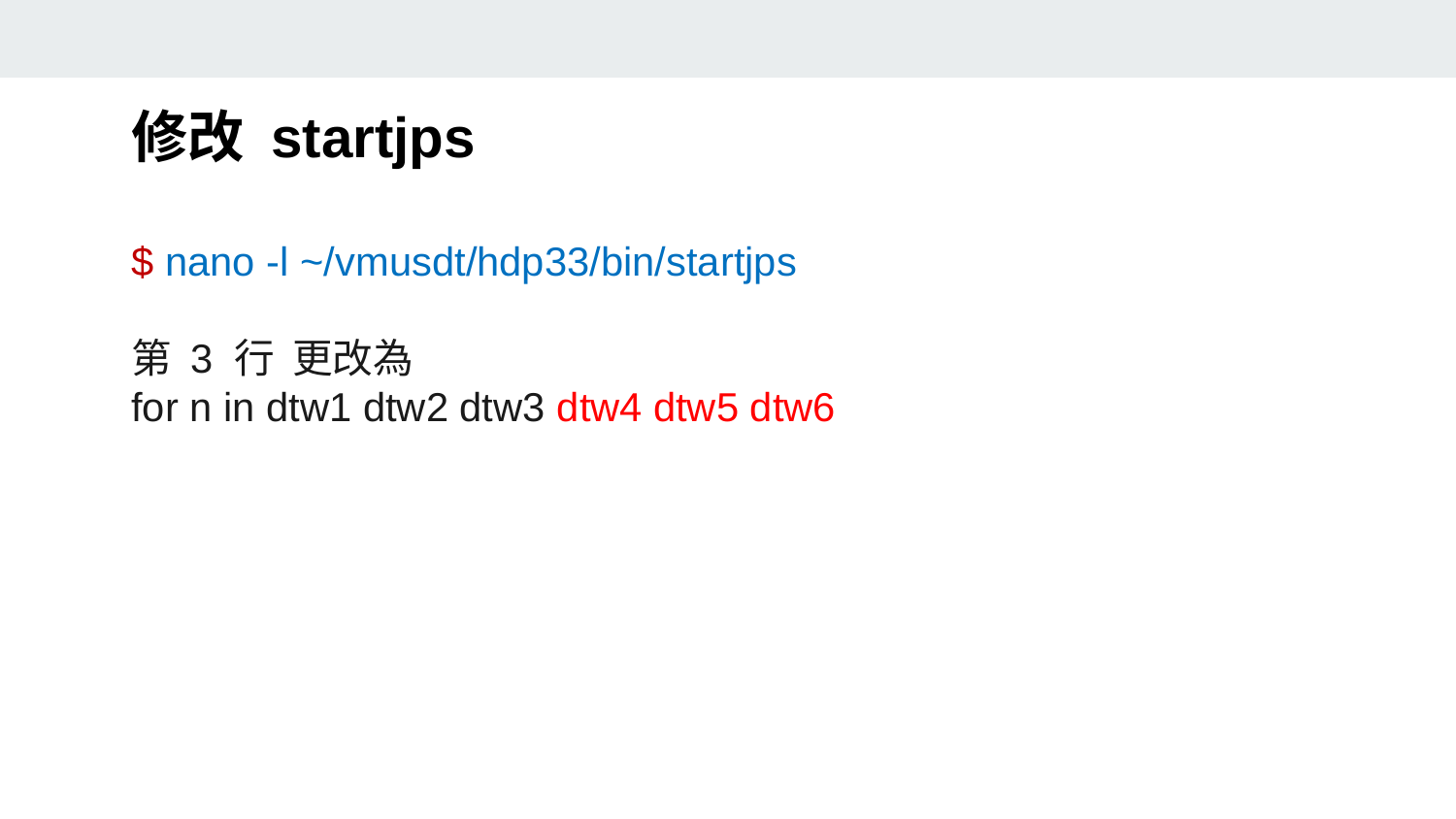

修改 startjps
$ nano -l ~/vmusdt/hdp33/bin/startjps

第 3 行  更改為
for n in dtw1 dtw2 dtw3 dtw4 dtw5 dtw6